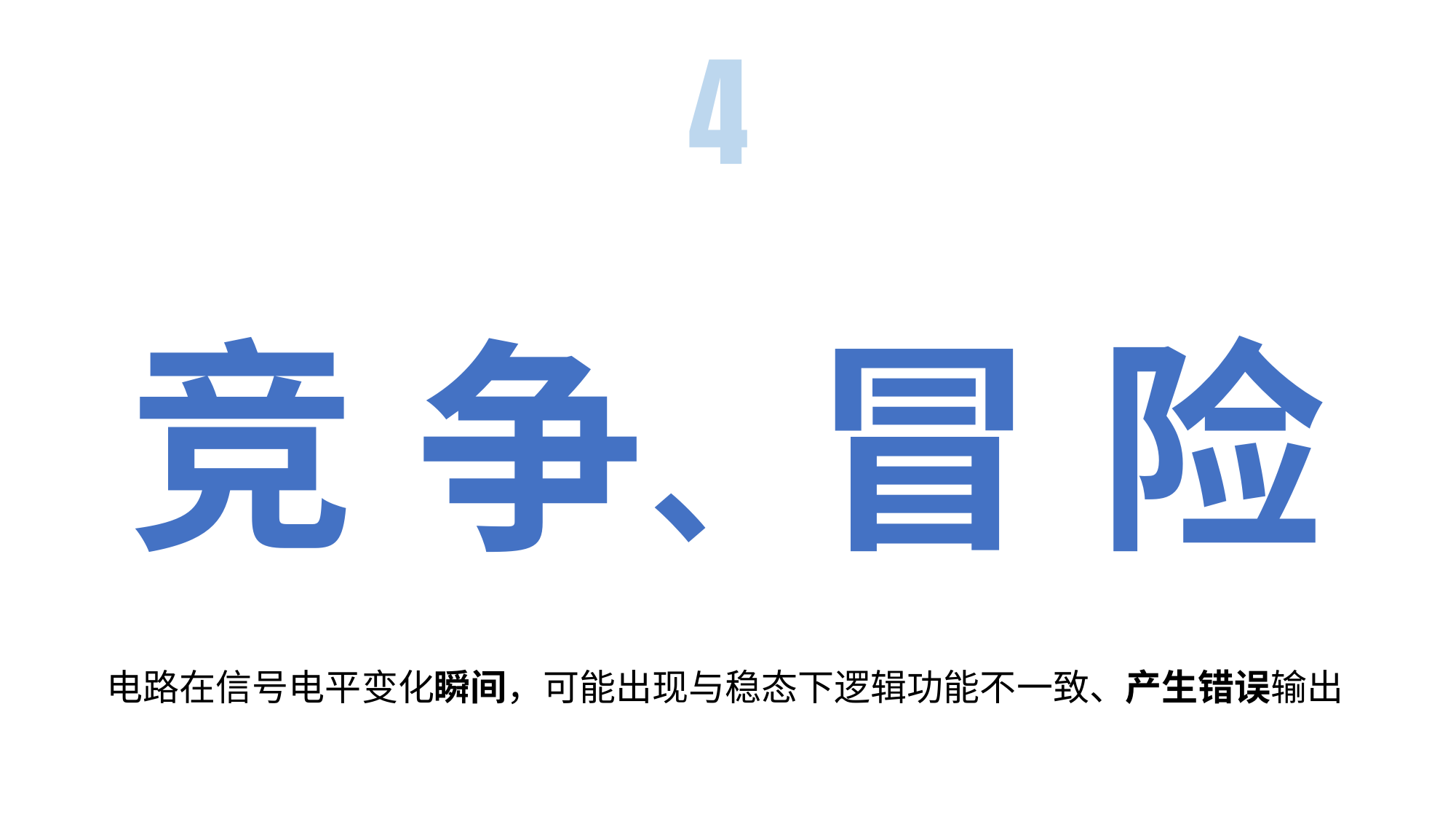

4
# 竞 争、冒 险
电路在信号电平变化瞬间，可能出现与稳态下逻辑功能不一致、产生错误输出